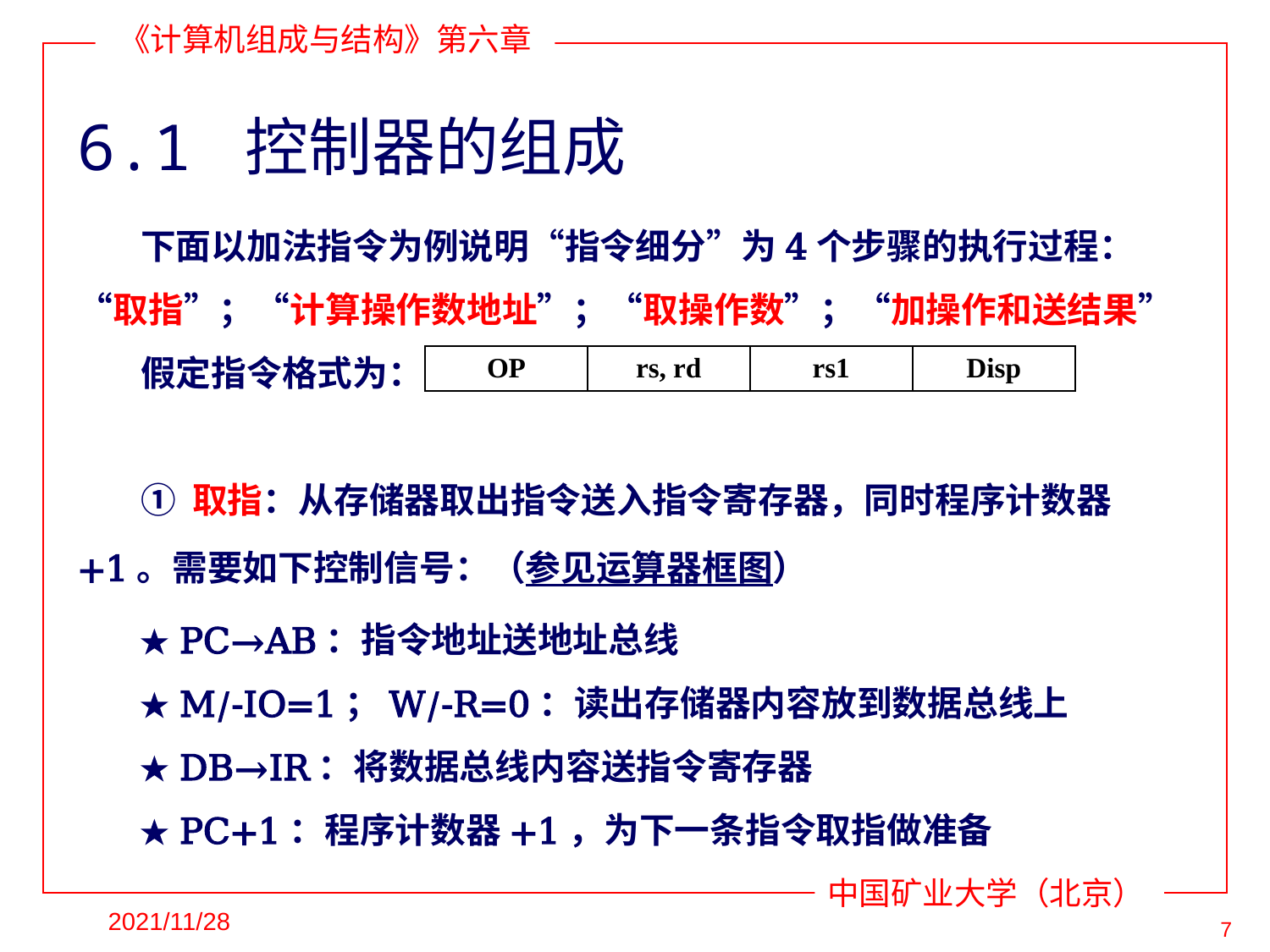

# 6.1 控制器的组成
下面以加法指令为例说明“指令细分”为4个步骤的执行过程：“取指”；“计算操作数地址”；“取操作数”；“加操作和送结果”
假定指令格式为：

① 取指：从存储器取出指令送入指令寄存器，同时程序计数器+1。需要如下控制信号：（参见运算器框图）
★ PC→AB：指令地址送地址总线
★ M/-IO=1；W/-R=0：读出存储器内容放到数据总线上
★ DB→IR：将数据总线内容送指令寄存器
★ PC+1：程序计数器+1，为下一条指令取指做准备
| OP | rs, rd | rs1 | Disp |
| --- | --- | --- | --- |
2021/11/28